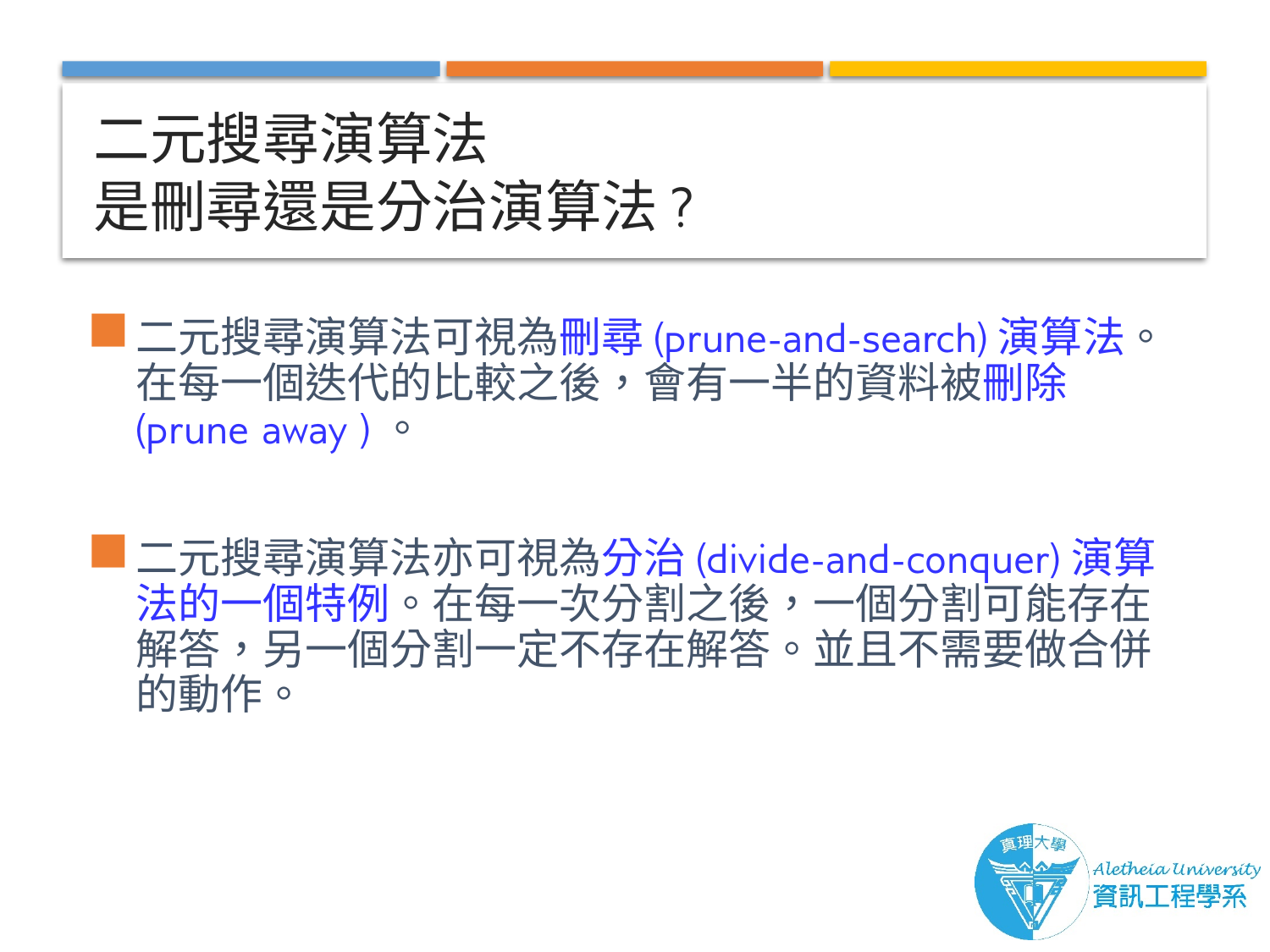

# 二元搜尋演算法 是刪尋還是分治演算法?
二元搜尋演算法可視為刪尋(prune-and-search)演算法。在每一個迭代的比較之後，會有一半的資料被刪除(prune away )。

二元搜尋演算法亦可視為分治(divide-and-conquer)演算法的一個特例。在每一次分割之後，一個分割可能存在解答，另一個分割一定不存在解答。並且不需要做合併的動作。